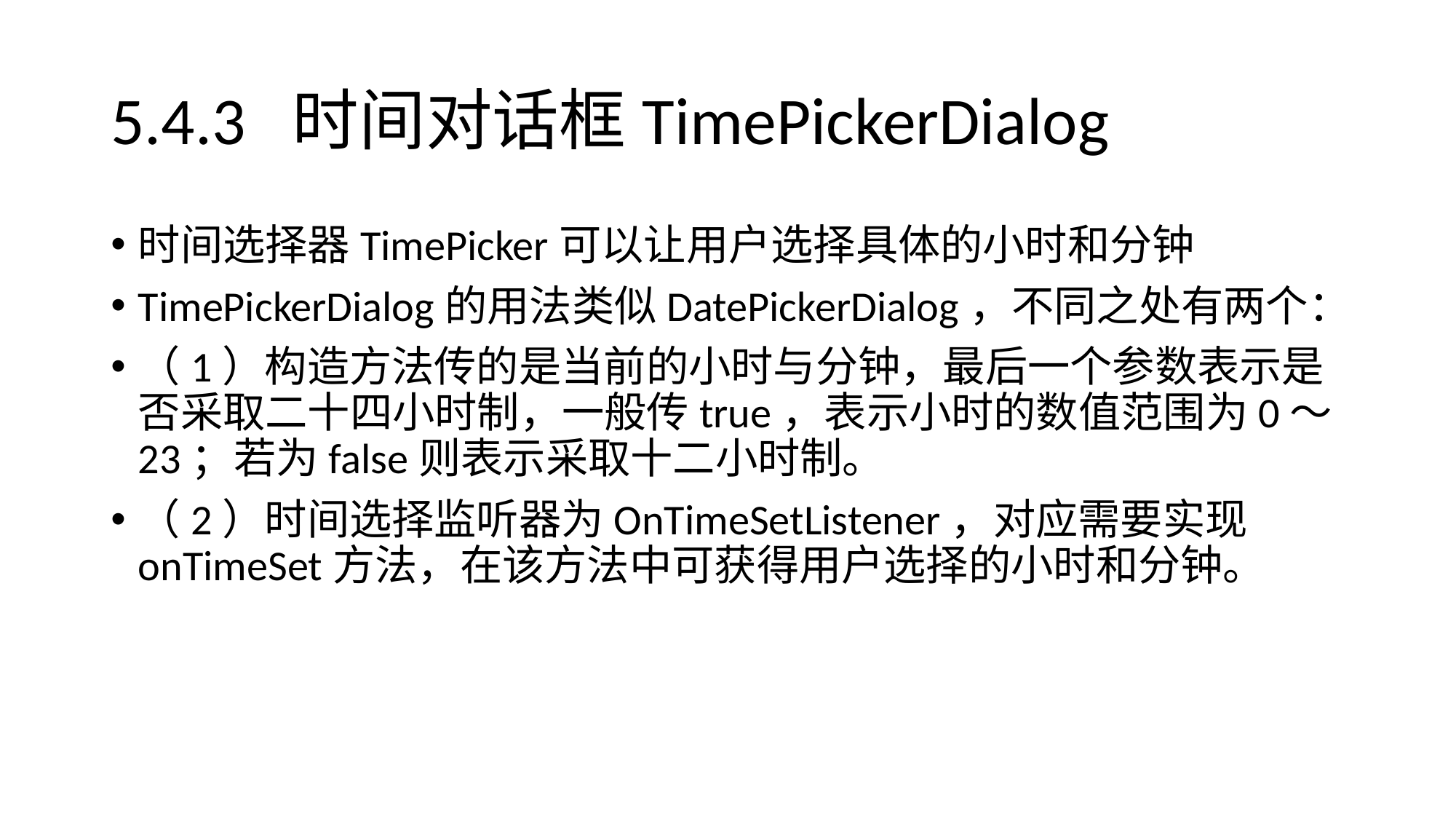

# 5.4.3  时间对话框TimePickerDialog
时间选择器TimePicker可以让用户选择具体的小时和分钟
TimePickerDialog的用法类似DatePickerDialog，不同之处有两个：
（1）构造方法传的是当前的小时与分钟，最后一个参数表示是否采取二十四小时制，一般传true，表示小时的数值范围为0～23；若为false则表示采取十二小时制。
（2）时间选择监听器为OnTimeSetListener，对应需要实现onTimeSet方法，在该方法中可获得用户选择的小时和分钟。